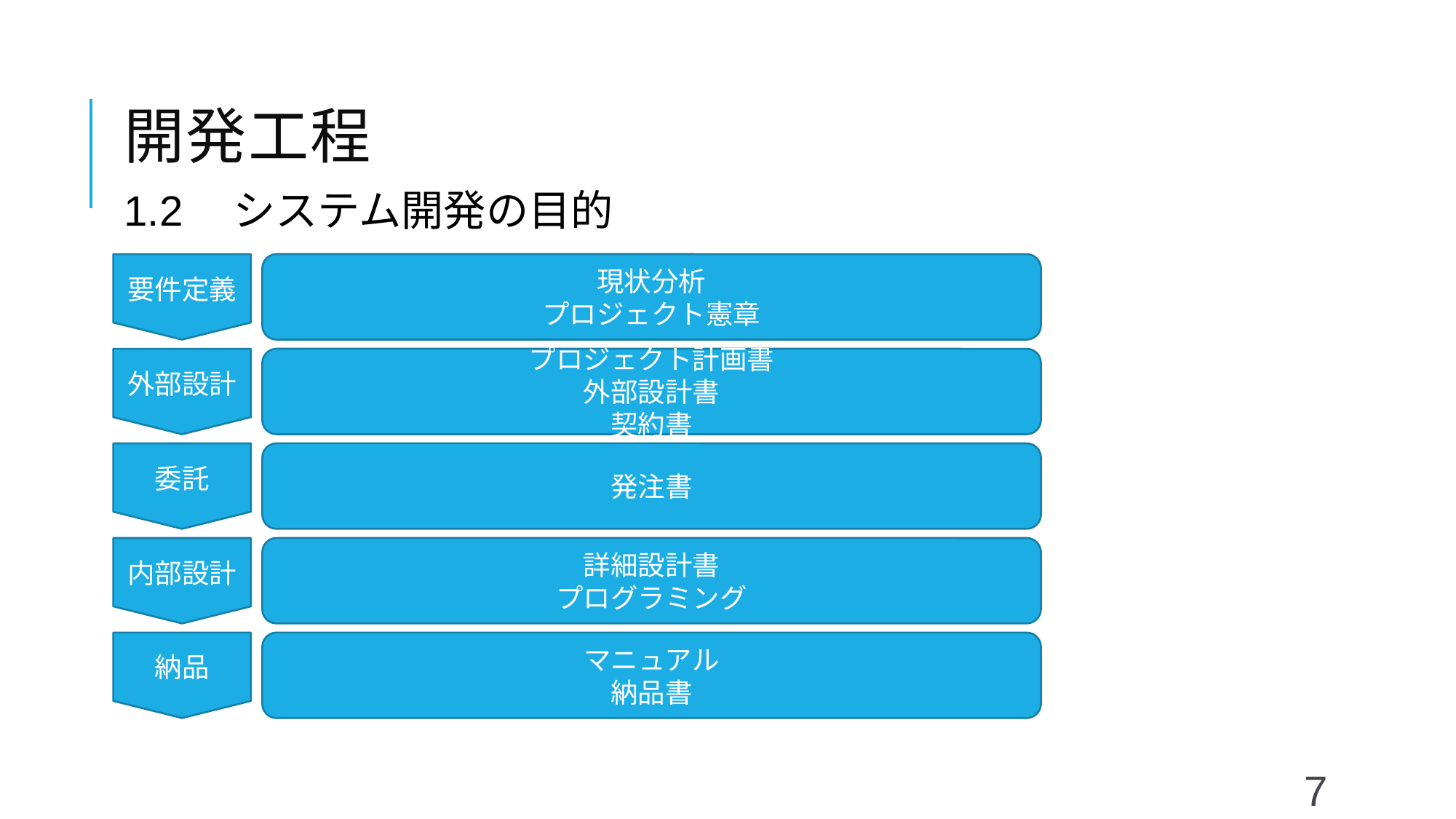

# 開発工程
1.2	システム開発の目的
現状分析
プロジェクト憲章
要件定義
外部設計
プロジェクト計画書
外部設計書
契約書
発注書
委託
内部設計
詳細設計書
プログラミング
納品
マニュアル
納品書
7